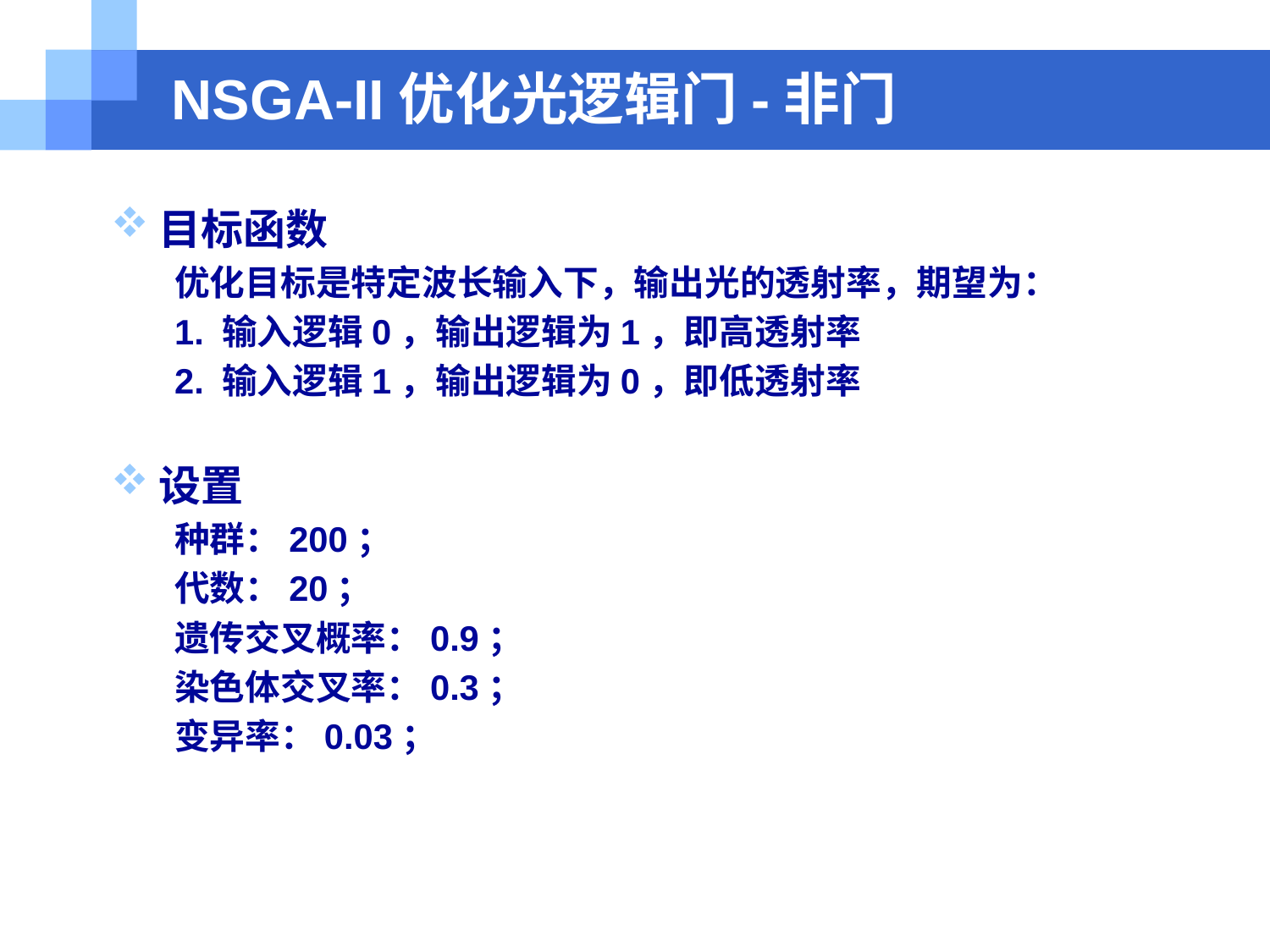

# NSGA-II优化光逻辑门-非门
目标函数
优化目标是特定波长输入下，输出光的透射率，期望为：
1. 输入逻辑0，输出逻辑为1，即高透射率
2. 输入逻辑1，输出逻辑为0，即低透射率

设置
种群：200；
代数：20；
遗传交叉概率：0.9；
染色体交叉率：0.3；
变异率：0.03；